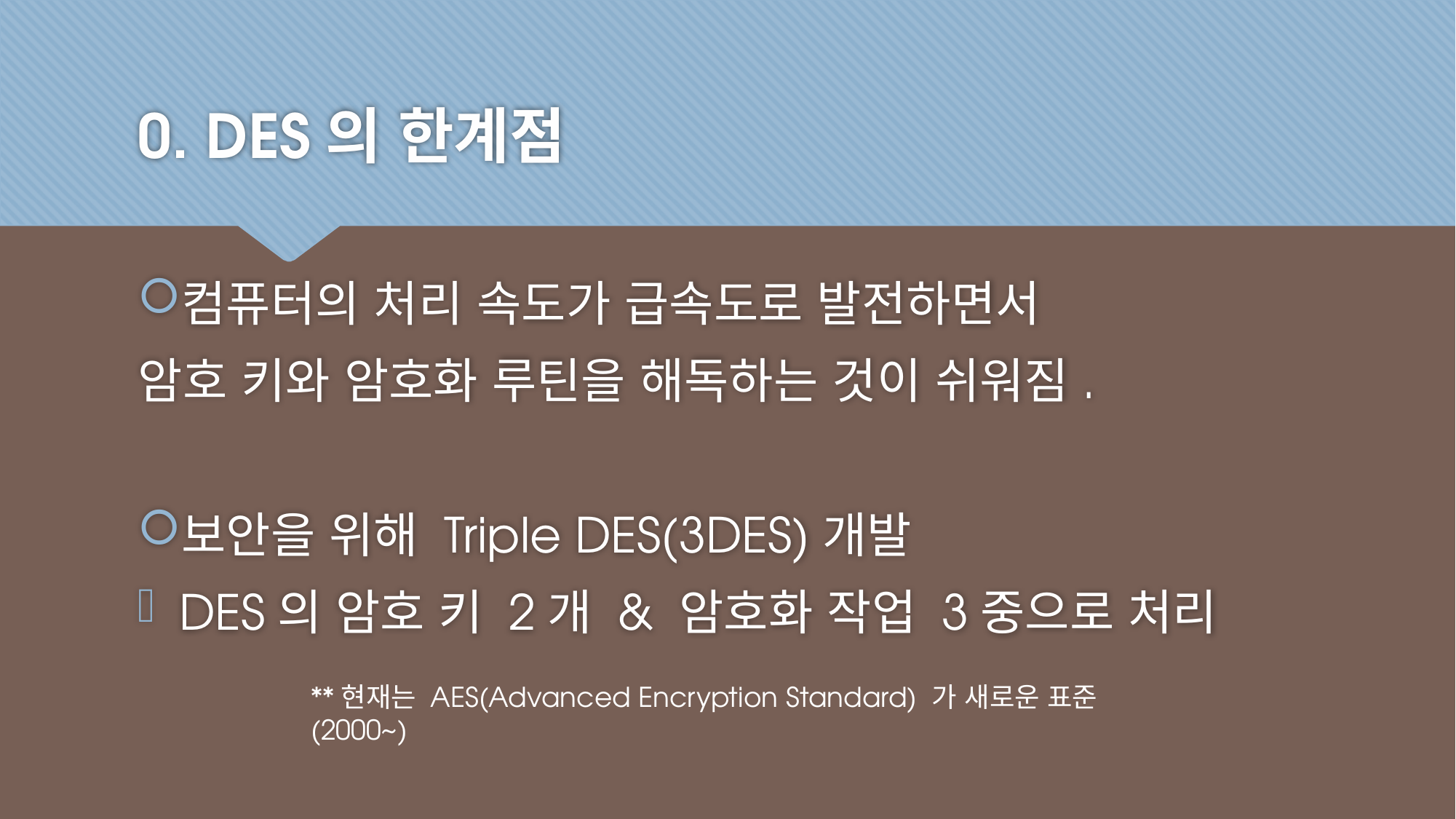

# 0. DES의 한계점
컴퓨터의 처리 속도가 급속도로 발전하면서
암호 키와 암호화 루틴을 해독하는 것이 쉬워짐.

보안을 위해 Triple DES(3DES)개발
DES의 암호 키 2개 & 암호화 작업 3중으로 처리
**현재는 AES(Advanced Encryption Standard) 가 새로운 표준(2000~)